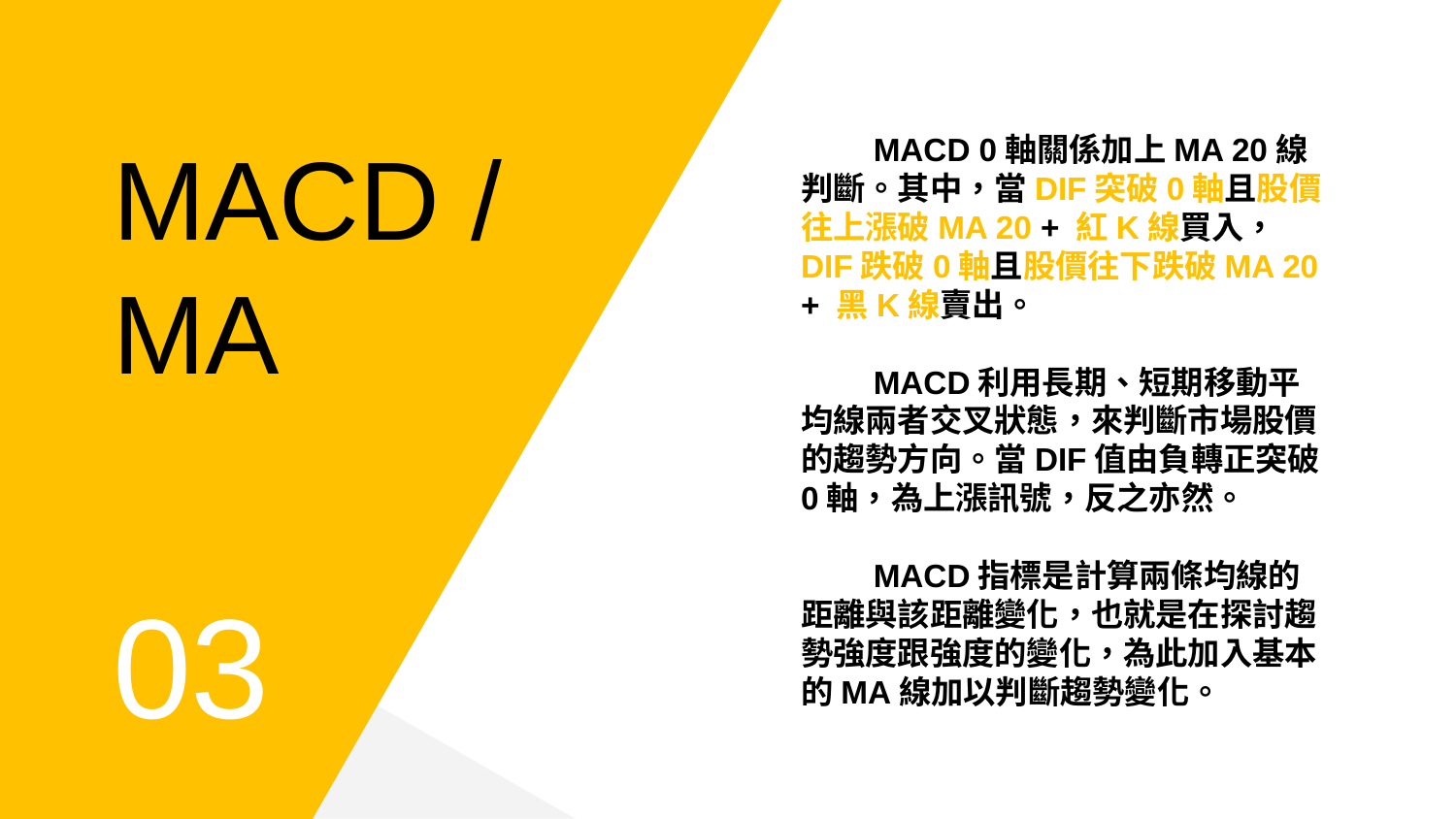

# MACD / MA
　　MACD 0軸關係加上MA 20線判斷。其中，當DIF突破0軸且股價往上漲破MA 20 + 紅K線買入， DIF跌破0軸且股價往下跌破MA 20 + 黑K線賣出。

　　MACD利用長期、短期移動平均線兩者交叉狀態，來判斷市場股價的趨勢方向。當DIF值由負轉正突破0軸，為上漲訊號，反之亦然。

　　MACD指標是計算兩條均線的距離與該距離變化，也就是在探討趨勢強度跟強度的變化，為此加入基本的MA線加以判斷趨勢變化。

03